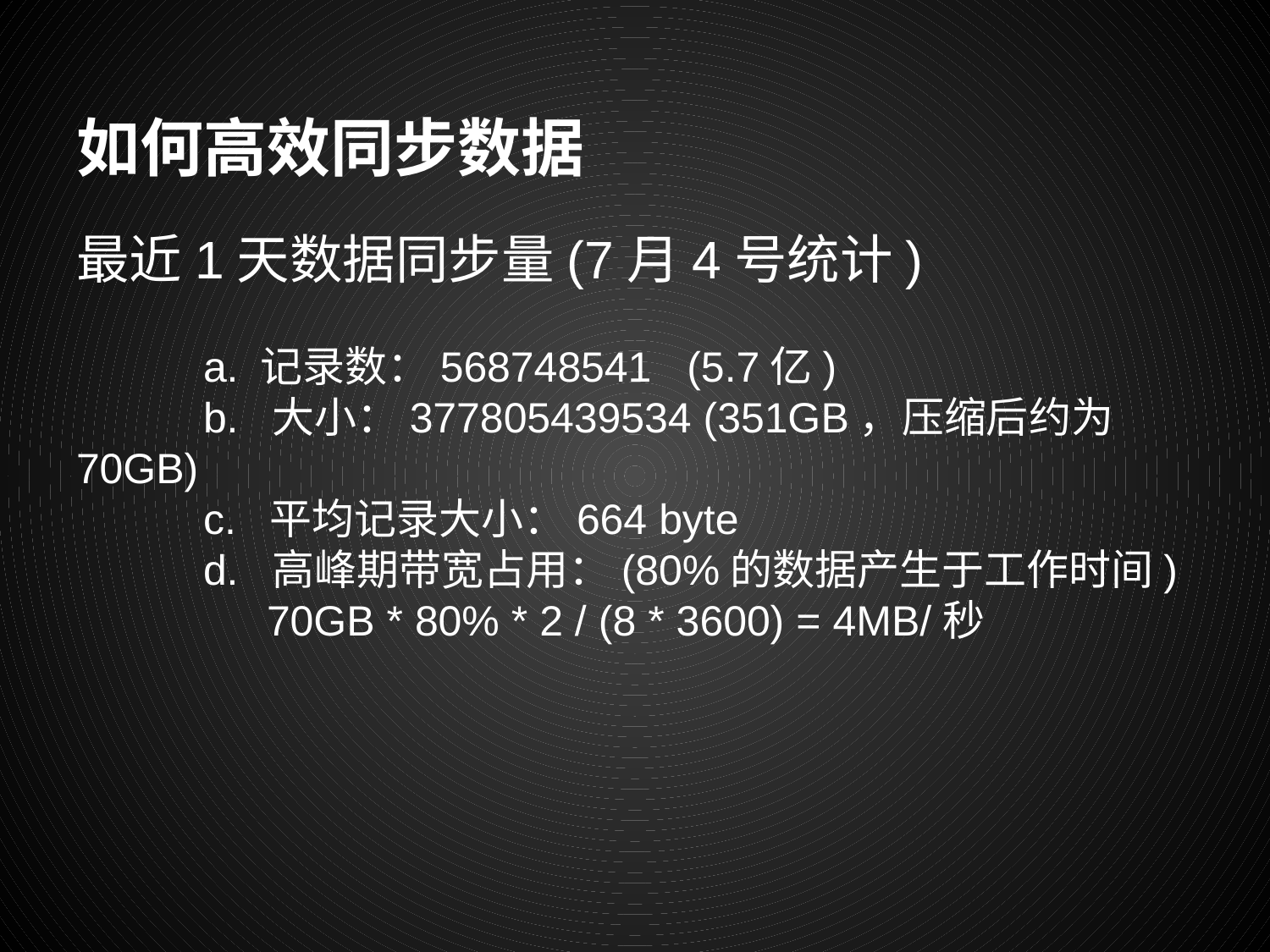

# 如何高效同步数据
最近1天数据同步量(7月4号统计)

	a. 记录数：568748541   (5.7亿)
	b.  大小：377805439534 (351GB，压缩后约为70GB)
	c.  平均记录大小：664 byte
	d.  高峰期带宽占用：(80%的数据产生于工作时间)
70GB * 80% * 2 / (8 * 3600) = 4MB/秒